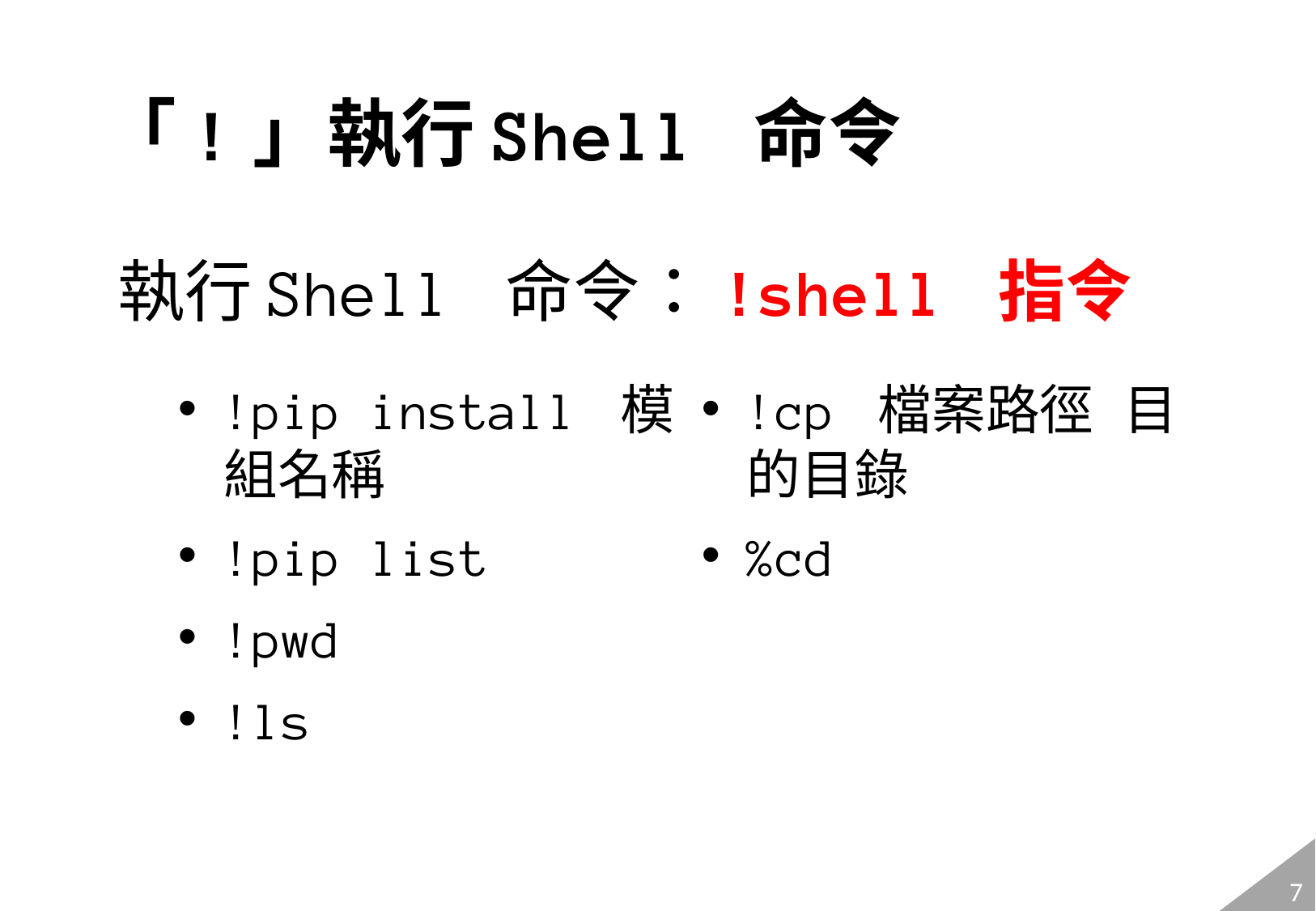

# 「!」執行Shell 命令
執行Shell 命令：!shell 指令
!pip install 模組名稱
!pip list
!pwd
!ls
!cp 檔案路徑 目的目錄
%cd

7